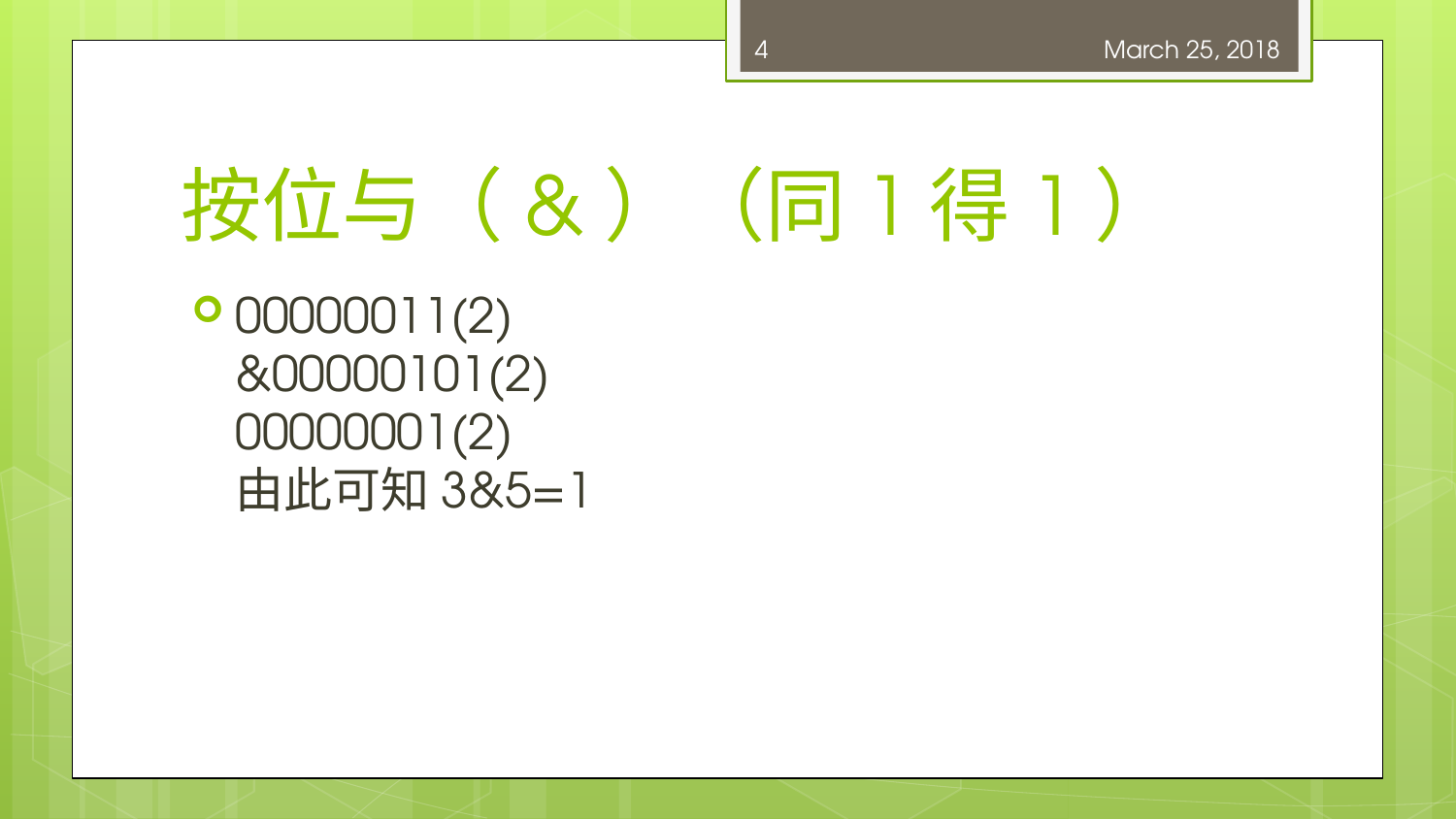

4
March 25, 2018
# 按位与（&）（同1得1）
00000011(2)
&00000101(2)
00000001(2)
由此可知3&5=1